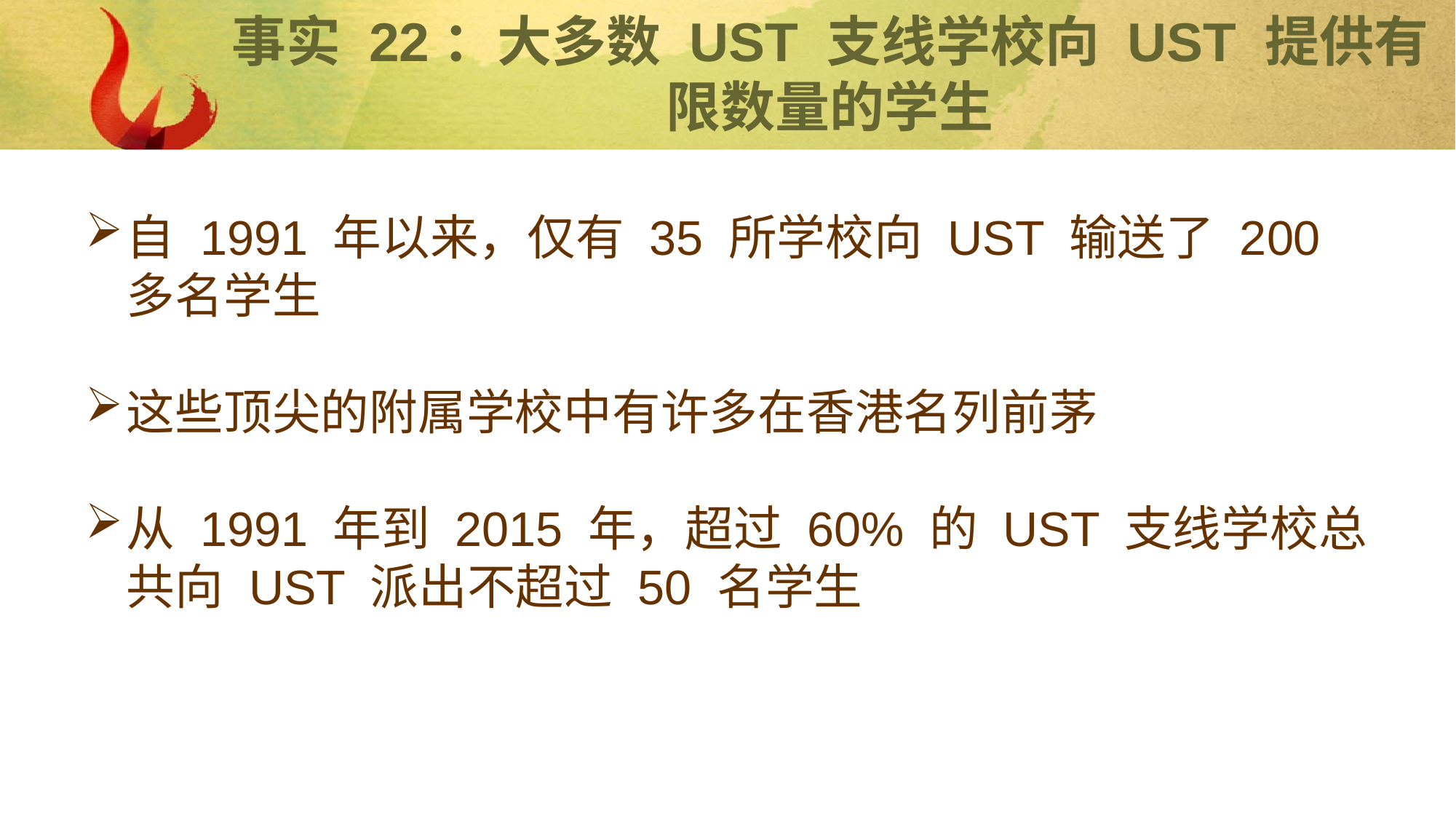

# 事实 22：大多数 UST 支线学校向 UST 提供有限数量的学生
自 1991 年以来，仅有 35 所学校向 UST 输送了 200 多名学生

这些顶尖的附属学校中有许多在香港名列前茅

从 1991 年到 2015 年，超过 60% 的 UST 支线学校总共向 UST 派出不超过 50 名学生
49